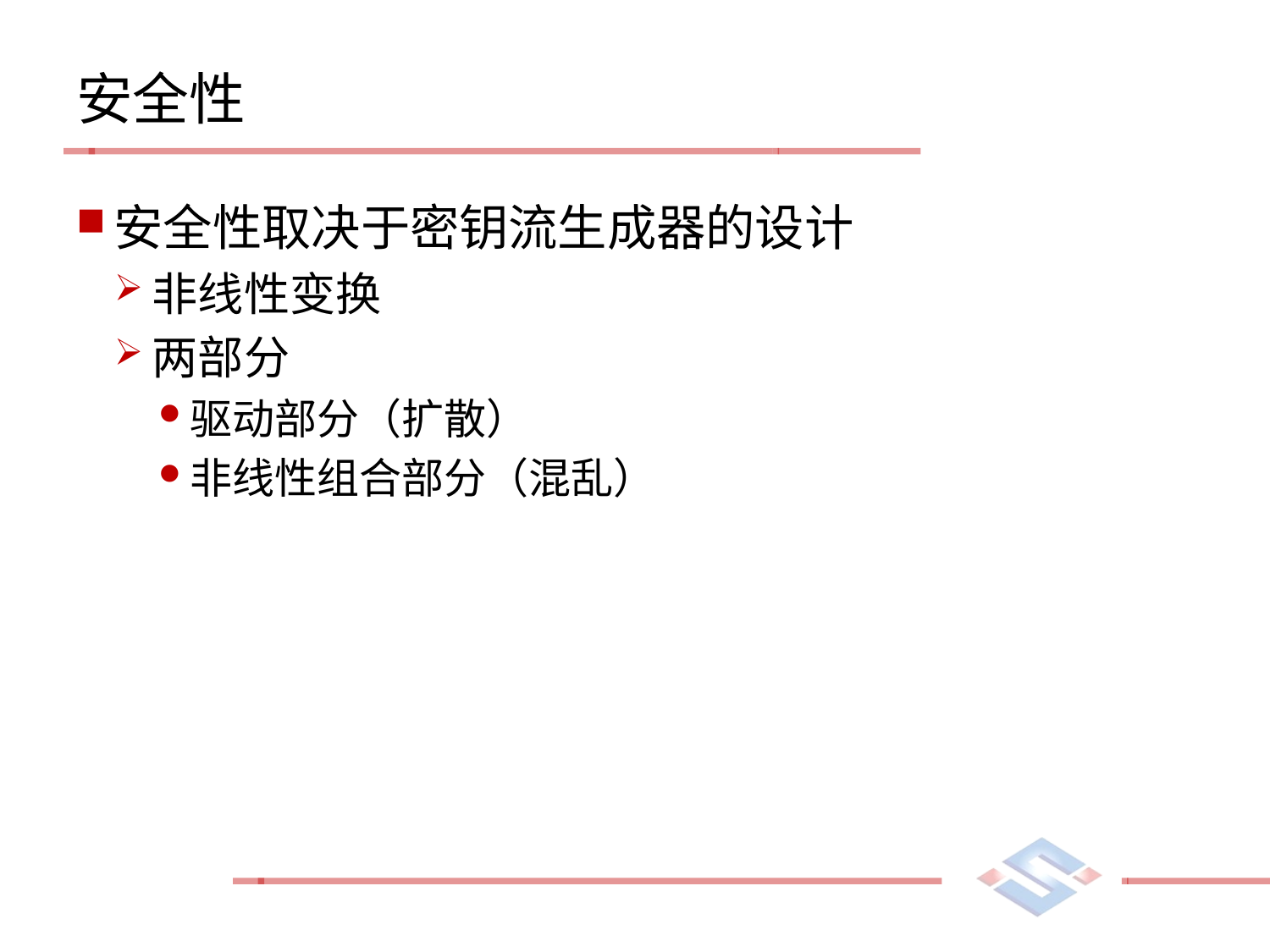

# 安全性
安全性取决于密钥流生成器的设计
非线性变换
两部分
驱动部分（扩散）
非线性组合部分（混乱）